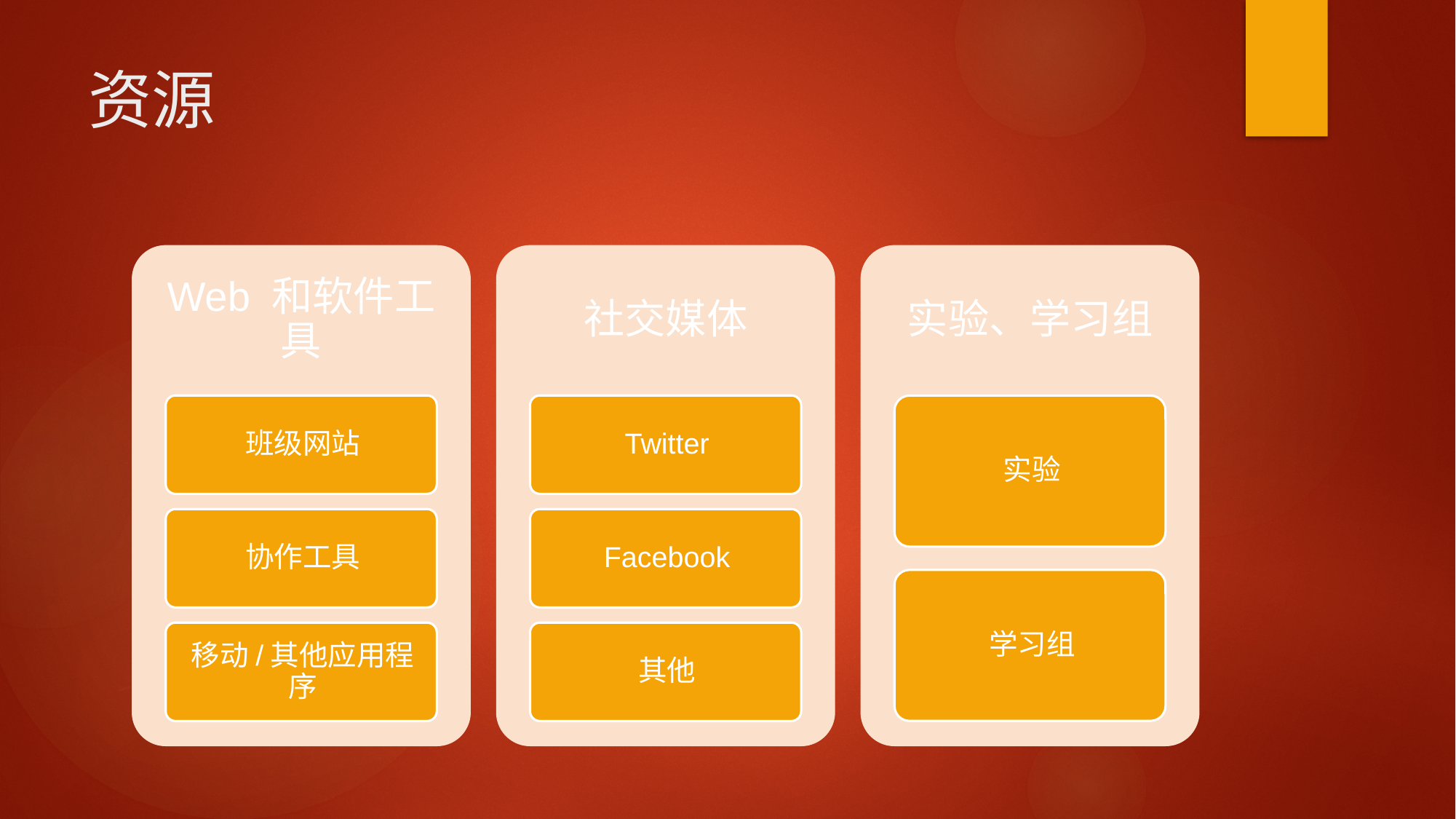

# 资源
Web 和软件工具
班级网站
协作工具
移动/其他应用程序
社交媒体
Twitter
Facebook
其他
实验、学习组
实验
学习组